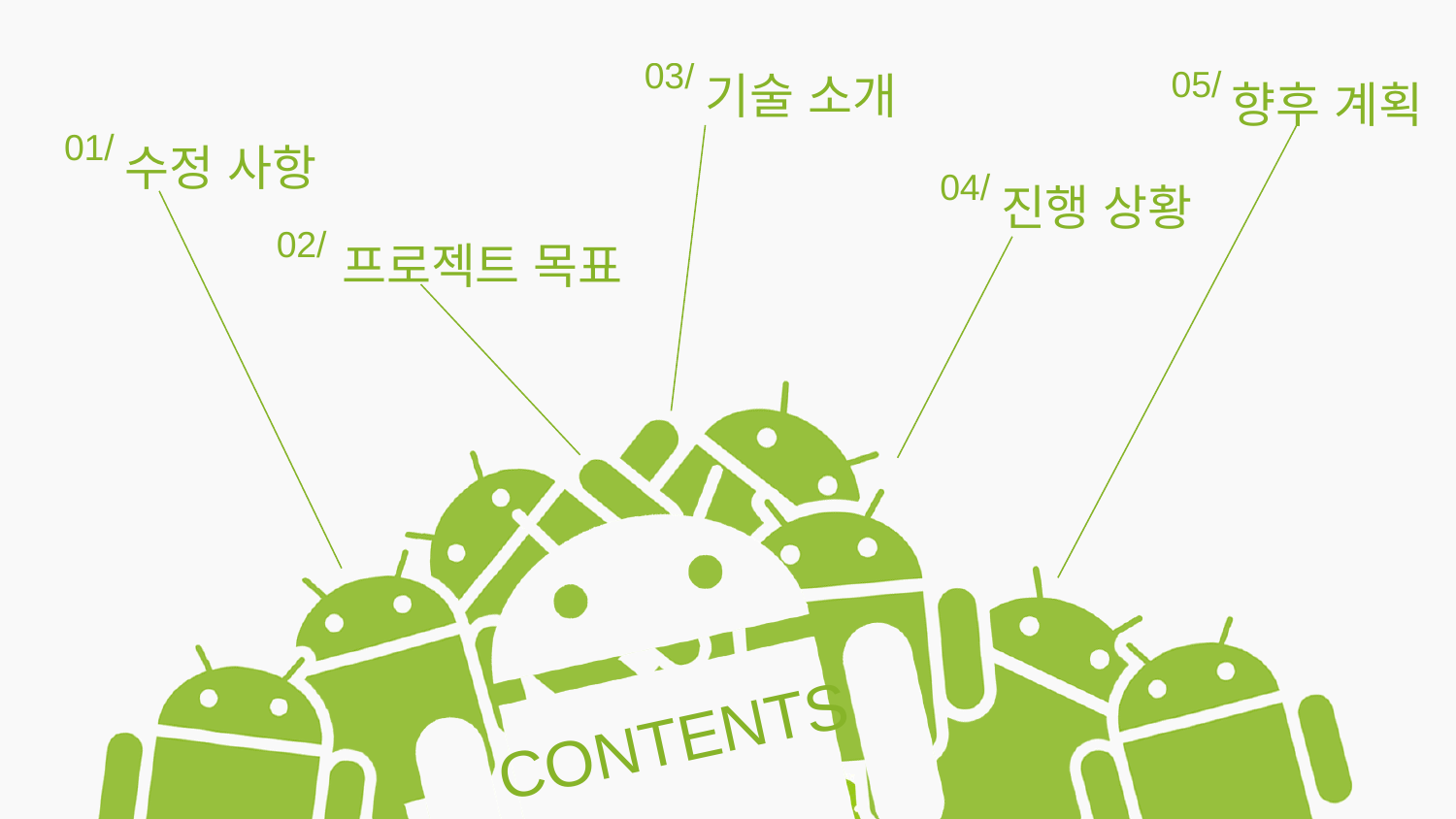

03/
기술 소개
05/
향후 계획
01/
수정 사항

04/
진행 상황

02/
프로젝트 목표

CONTENTS